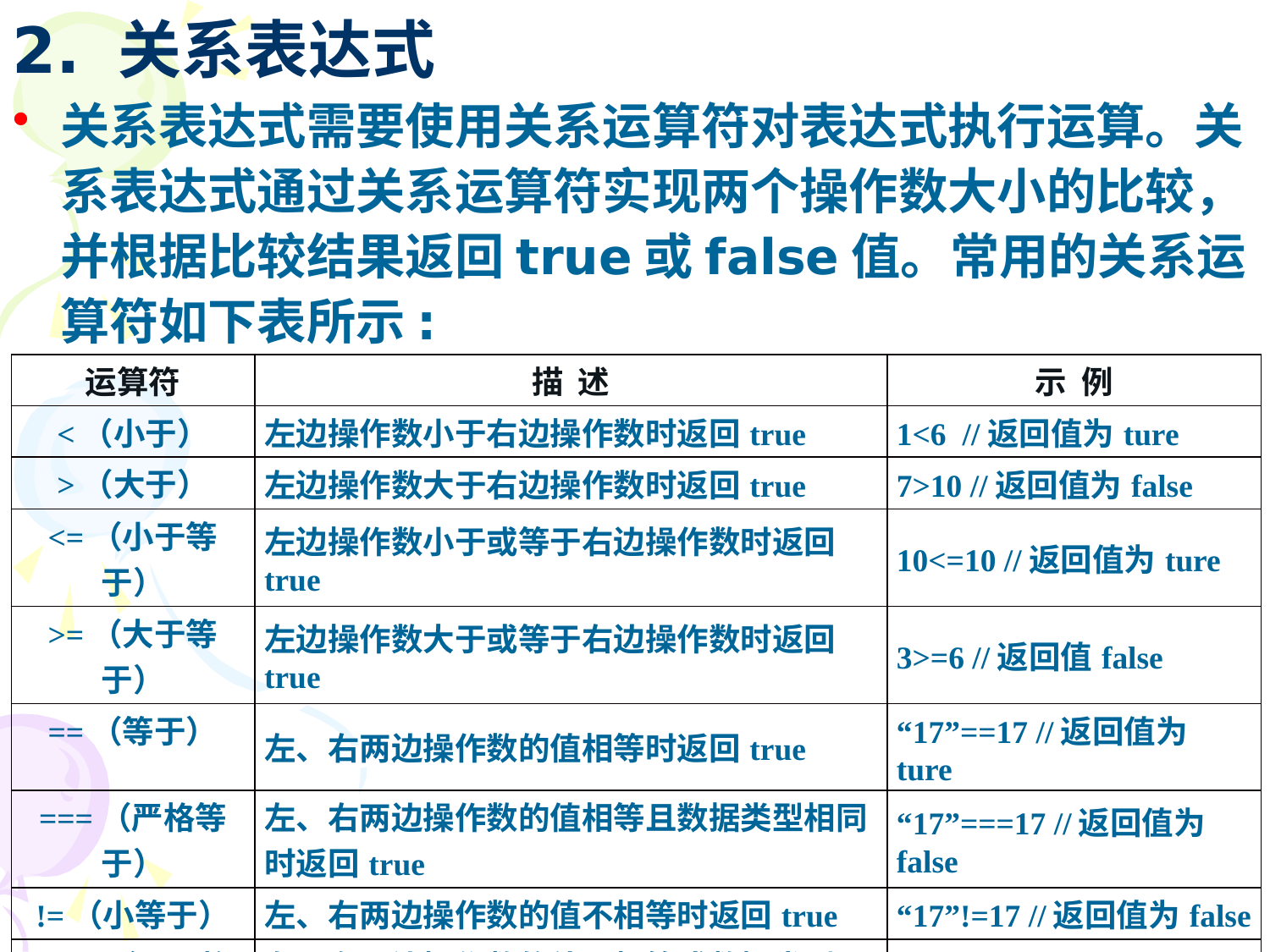

# 2. 关系表达式
关系表达式需要使用关系运算符对表达式执行运算。关系表达式通过关系运算符实现两个操作数大小的比较，并根据比较结果返回true或false值。常用的关系运算符如下表所示:

| 运算符 | 描 述 | 示 例 |
| --- | --- | --- |
| <（小于） | 左边操作数小于右边操作数时返回true | 1<6 //返回值为ture |
| >（大于） | 左边操作数大于右边操作数时返回true | 7>10 //返回值为false |
| <=（小于等于） | 左边操作数小于或等于右边操作数时返回true | 10<=10 //返回值为ture |
| >=（大于等于） | 左边操作数大于或等于右边操作数时返回true | 3>=6 //返回值false |
| ==（等于） | 左、右两边操作数的值相等时返回true | “17”==17 //返回值为ture |
| ===（严格等于） | 左、右两边操作数的值相等且数据类型相同时返回true | “17”===17 //返回值为false |
| !=（小等于） | 左、右两边操作数的值不相等时返回true | “17”!=17 //返回值为false |
| !===（不严格等于） | 左、右两边操作数的值不相等或数据类型不相同时返回true | “17”!==17 //返回值为true |